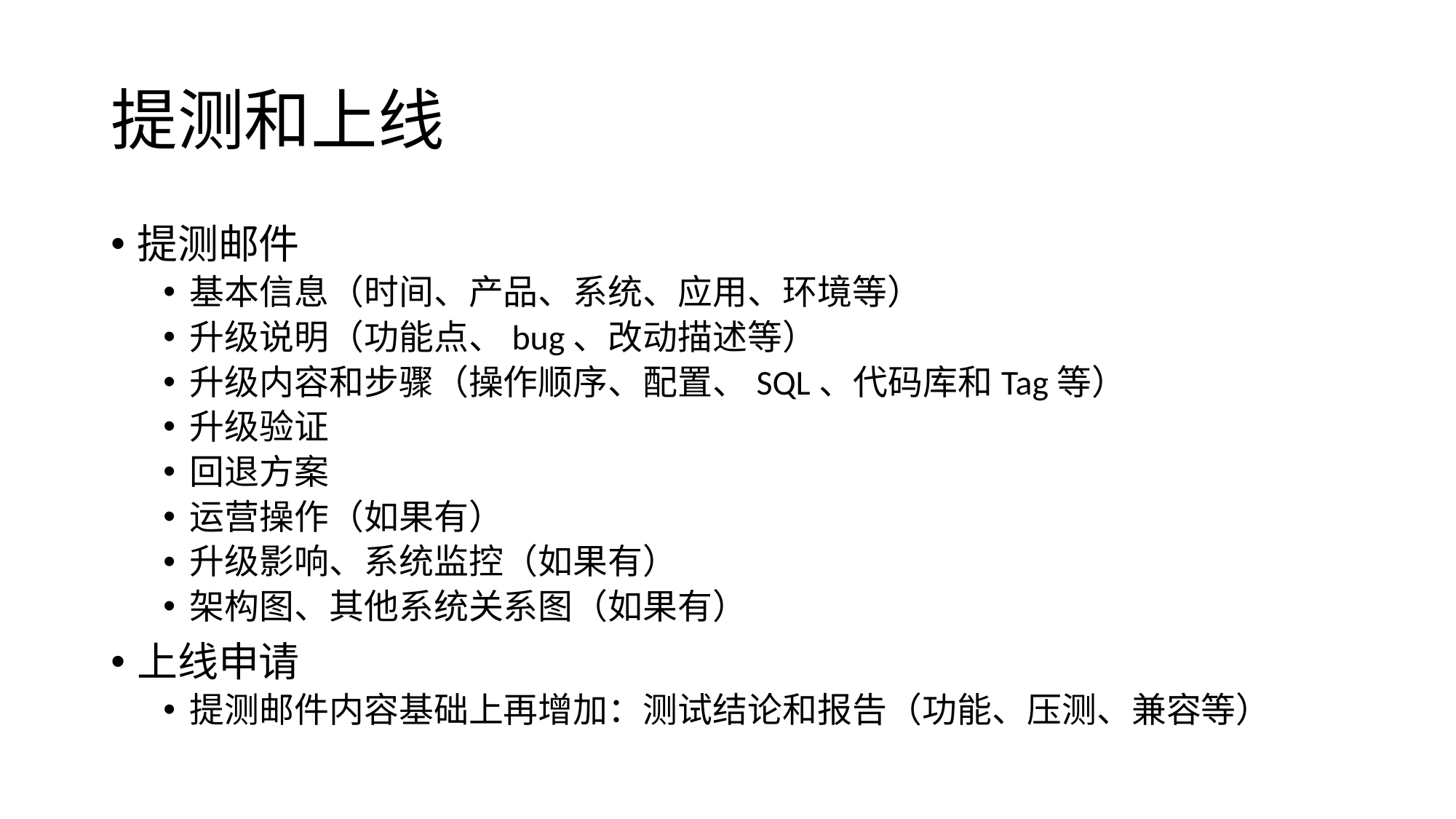

# 提测和上线
提测邮件
基本信息（时间、产品、系统、应用、环境等）
升级说明（功能点、bug、改动描述等）
升级内容和步骤（操作顺序、配置、SQL、代码库和Tag等）
升级验证
回退方案
运营操作（如果有）
升级影响、系统监控（如果有）
架构图、其他系统关系图（如果有）
上线申请
提测邮件内容基础上再增加：测试结论和报告（功能、压测、兼容等）